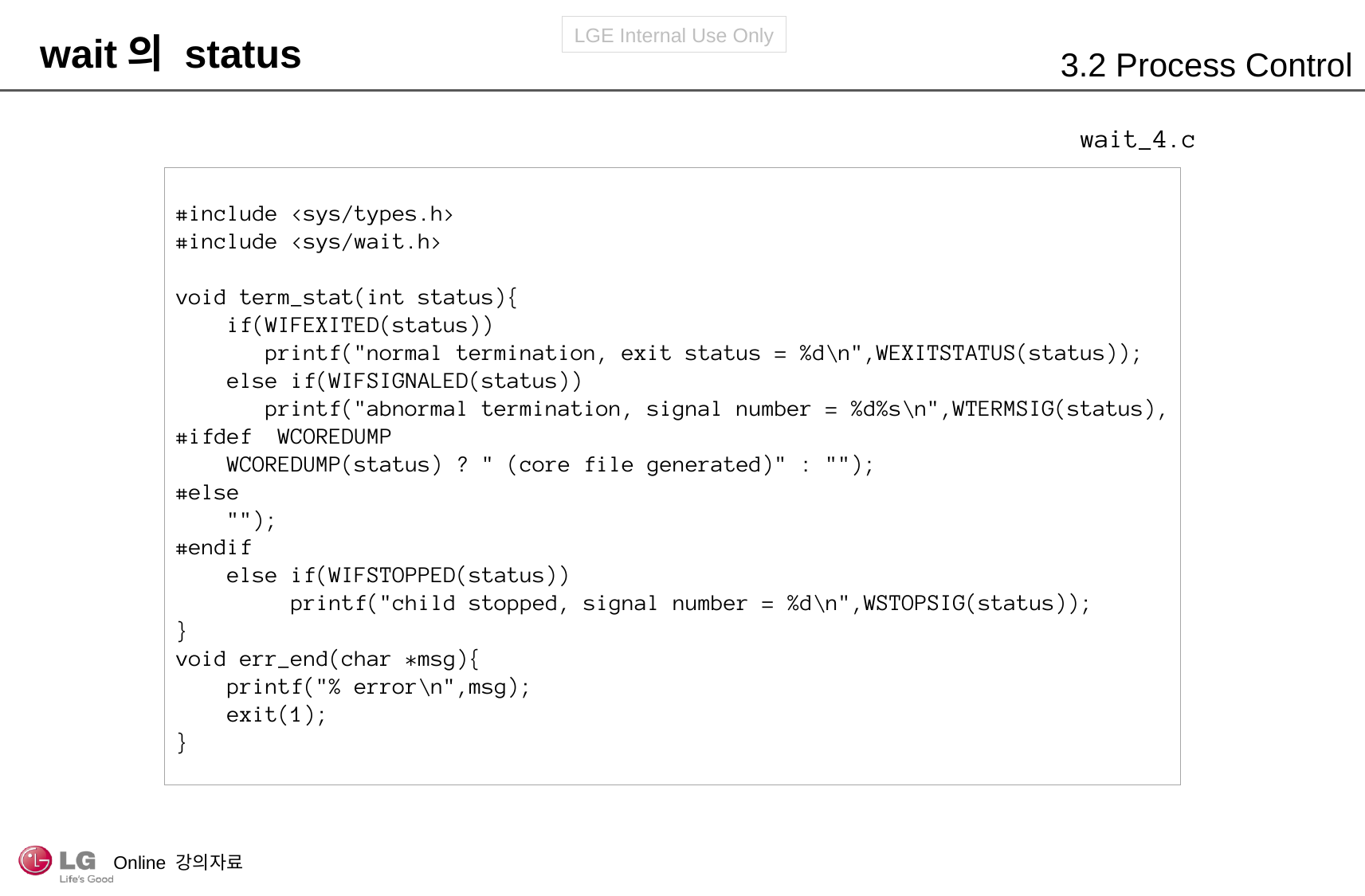

wait의 status
3.2 Process Control

wait_4.c
#include <sys/types.h>
#include <sys/wait.h>

void term_stat(int status){
    if(WIFEXITED(status))
       printf("normal termination, exit status = %d\n",WEXITSTATUS(status));
    else if(WIFSIGNALED(status))
       printf("abnormal termination, signal number = %d%s\n",WTERMSIG(status),
#ifdef  WCOREDUMP
    WCOREDUMP(status) ? " (core file generated)" : "");
#else
    "");
#endif
    else if(WIFSTOPPED(status))
         printf("child stopped, signal number = %d\n",WSTOPSIG(status));
}
void err_end(char *msg){
    printf("% error\n",msg);
    exit(1);
}